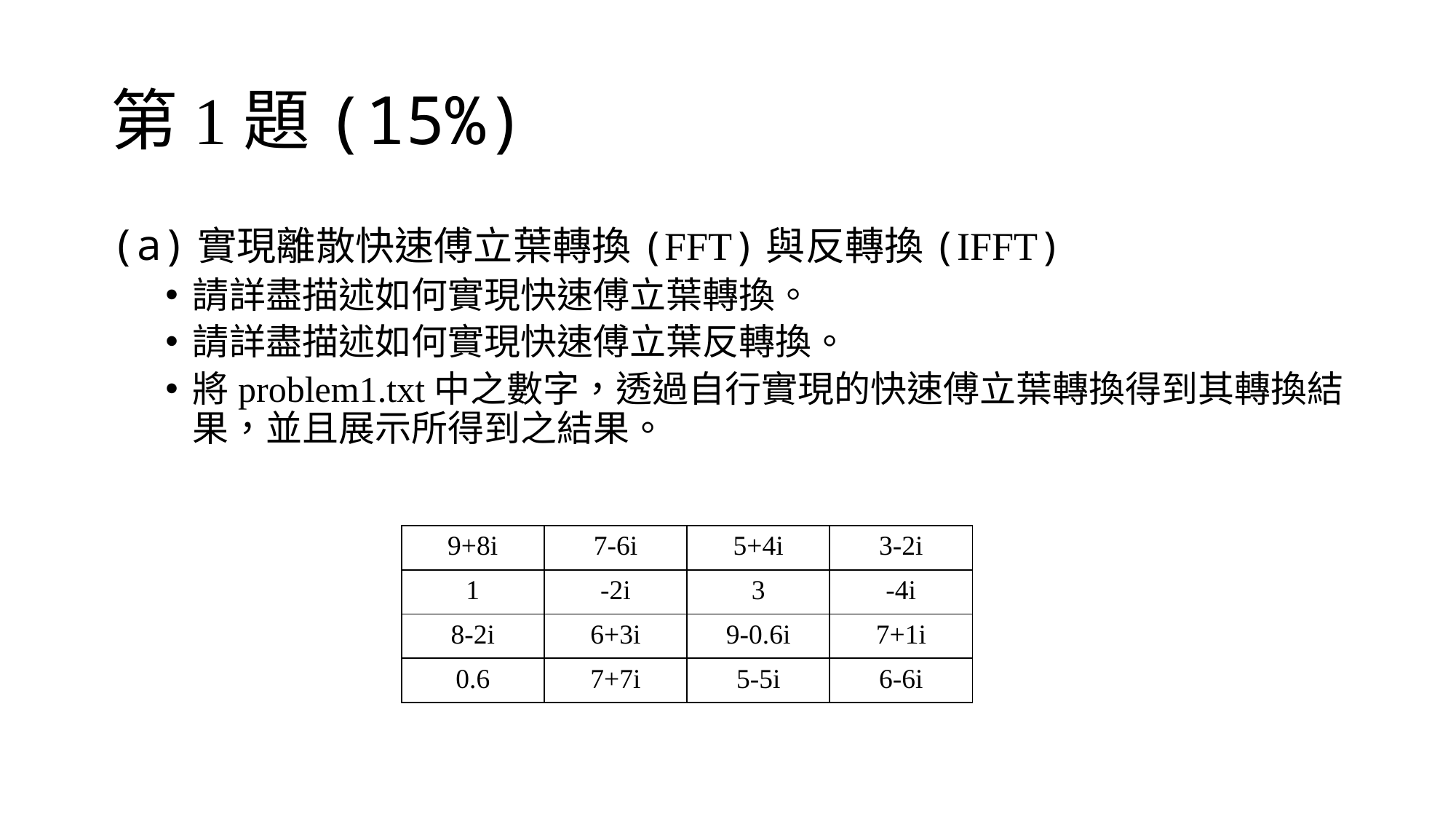

# 第1題(15%)
(a)實現離散快速傅立葉轉換(FFT)與反轉換(IFFT)
請詳盡描述如何實現快速傅立葉轉換。
請詳盡描述如何實現快速傅立葉反轉換。
將problem1.txt中之數字，透過自行實現的快速傅立葉轉換得到其轉換結果，並且展示所得到之結果。
| 9+8i | 7-6i | 5+4i | 3-2i |
| --- | --- | --- | --- |
| 1 | -2i | 3 | -4i |
| 8-2i | 6+3i | 9-0.6i | 7+1i |
| 0.6 | 7+7i | 5-5i | 6-6i |